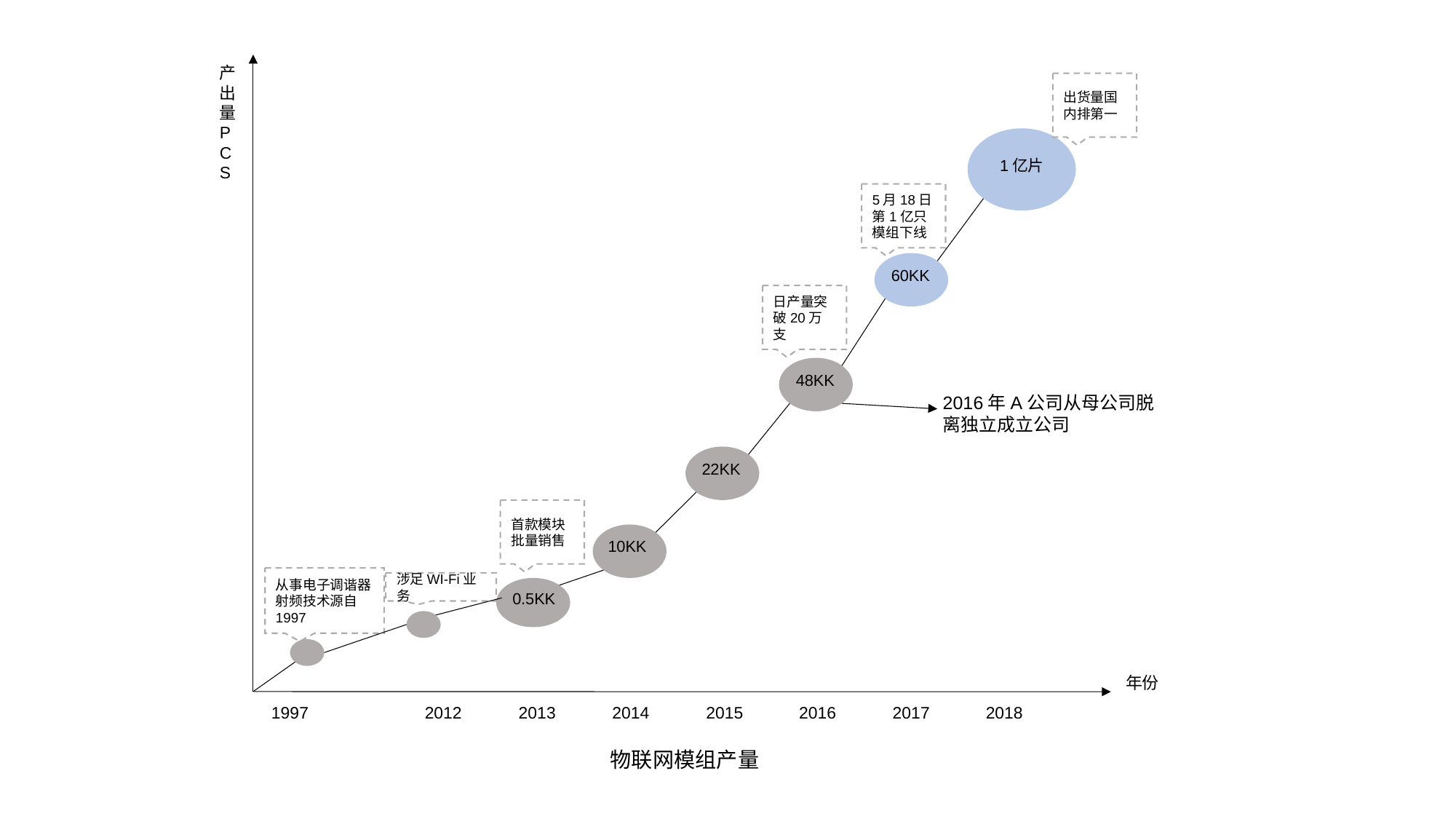

产
出
量
P
C
S
出货量国内排第一

1亿片
5月18日第1亿只模组下线

60KK
日产量突破20万支

48KK
2016年A公司从母公司脱离独立成立公司

22KK
首款模块批量销售

10KK
从事电子调谐器射频技术源自1997
涉足WI-Fi业务

0.5KK

年份
2012
2013
2014
2015
2016
2018
1997
2017
物联网模组产量